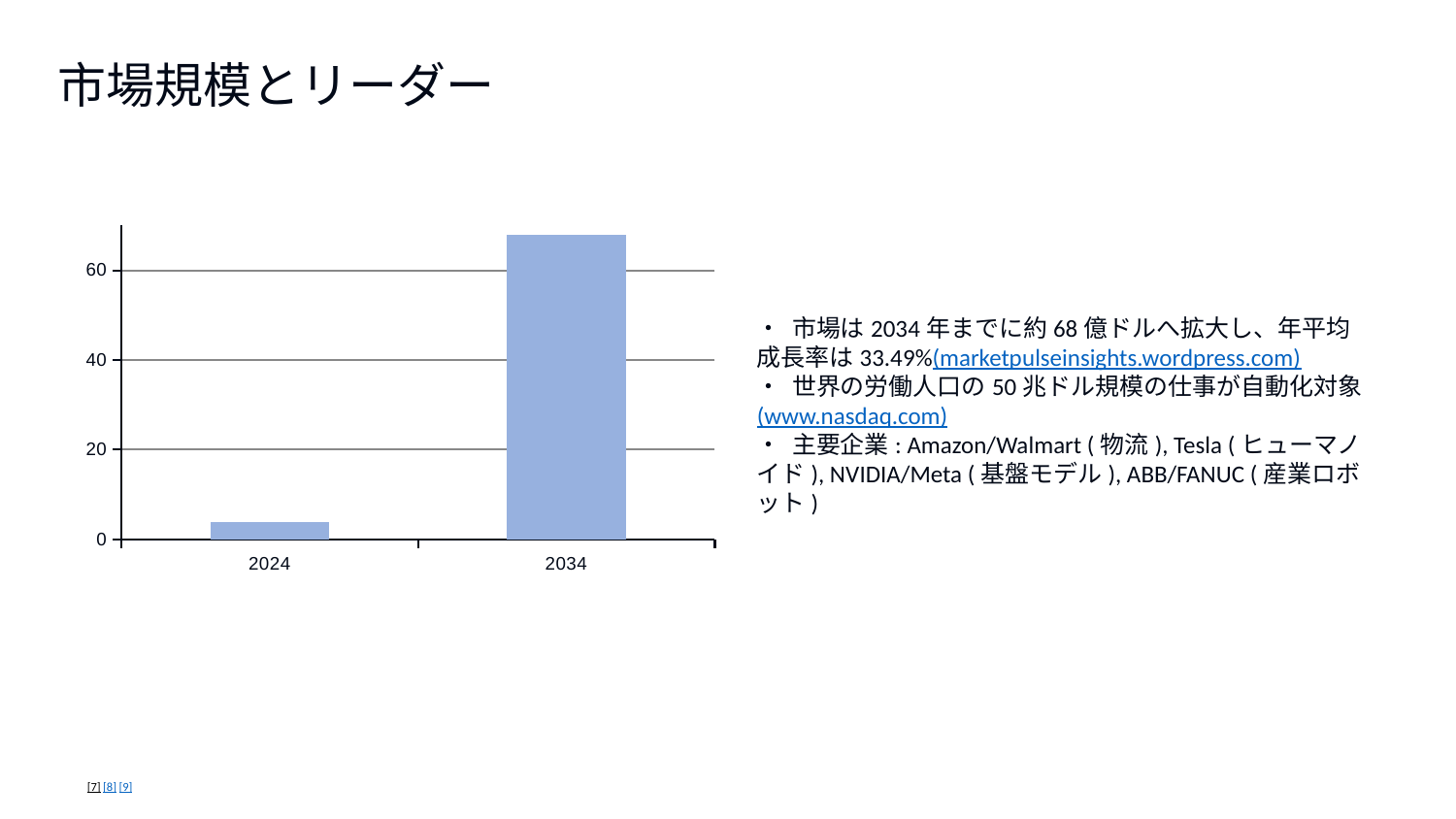

市場規模とリーダー

### Chart

| Category | 市場規模 (10億ドル) |
|---|---|
| 2024 | 3.78 |
| 2034 | 67.91 |
• 市場は2034年までに約68億ドルへ拡大し、年平均成長率は33.49%(marketpulseinsights.wordpress.com)
• 世界の労働人口の50兆ドル規模の仕事が自動化対象(www.nasdaq.com)
• 主要企業: Amazon/Walmart (物流), Tesla (ヒューマノイド), NVIDIA/Meta (基盤モデル), ABB/FANUC (産業ロボット)
[7] [8] [9]